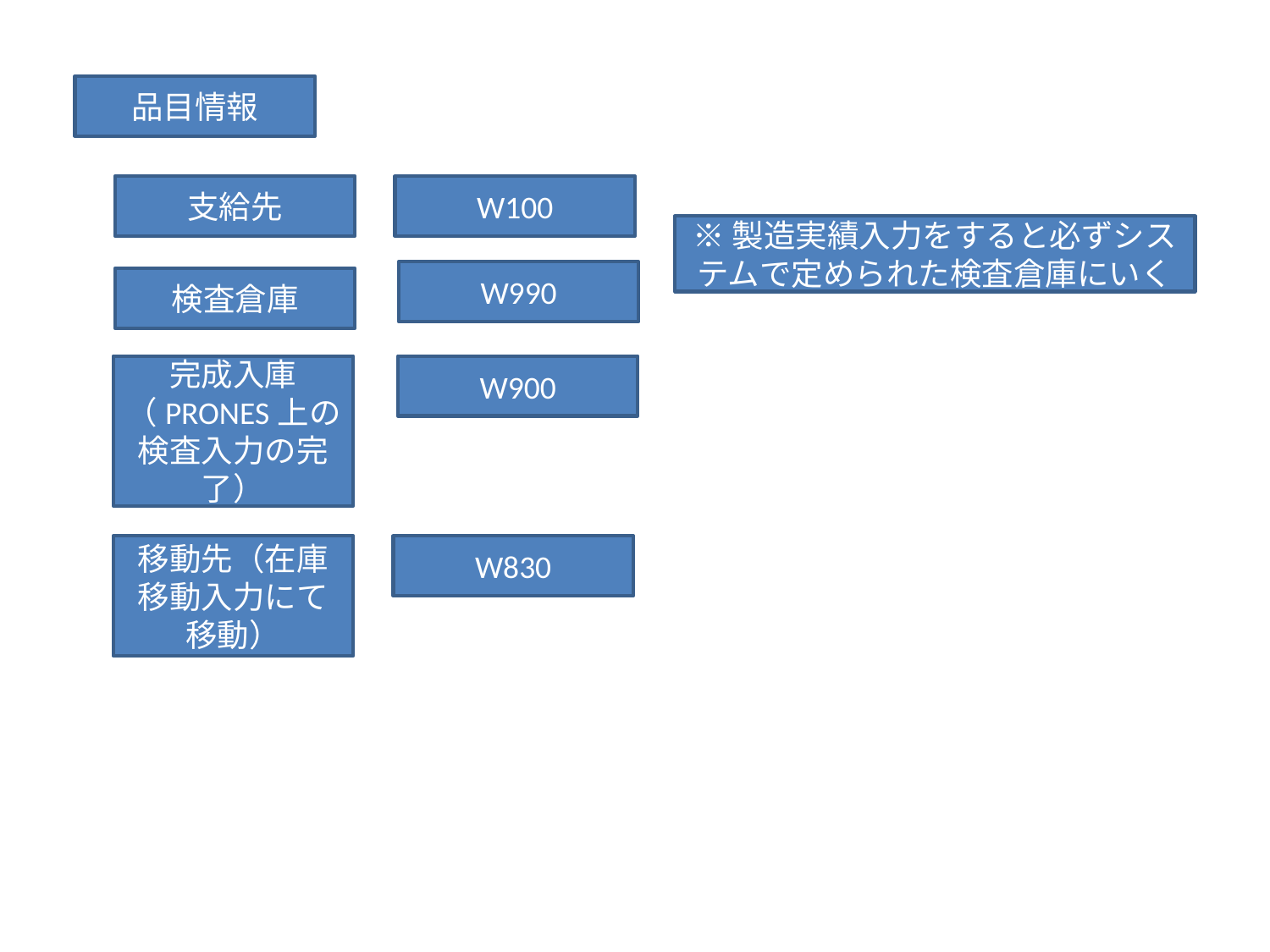

品目情報
支給先
W100
※製造実績入力をすると必ずシステムで定められた検査倉庫にいく
W990
検査倉庫
完成入庫
（PRONES上の検査入力の完了）
W900
移動先（在庫移動入力にて移動）
W830